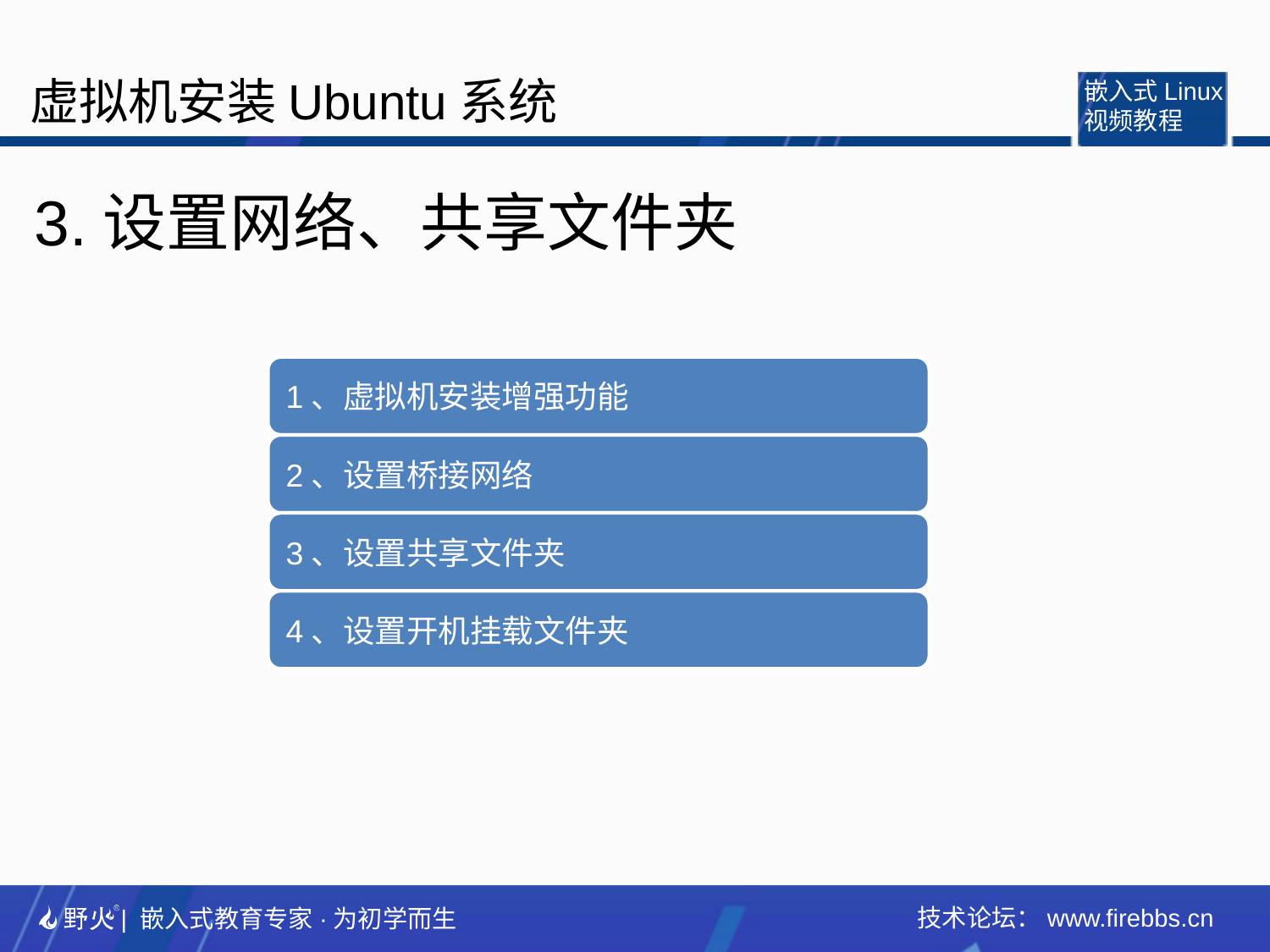

3.设置网络、共享文件夹
1、虚拟机安装增强功能
4、设置开机挂载文件夹
3、设置共享文件夹
2、设置桥接网络